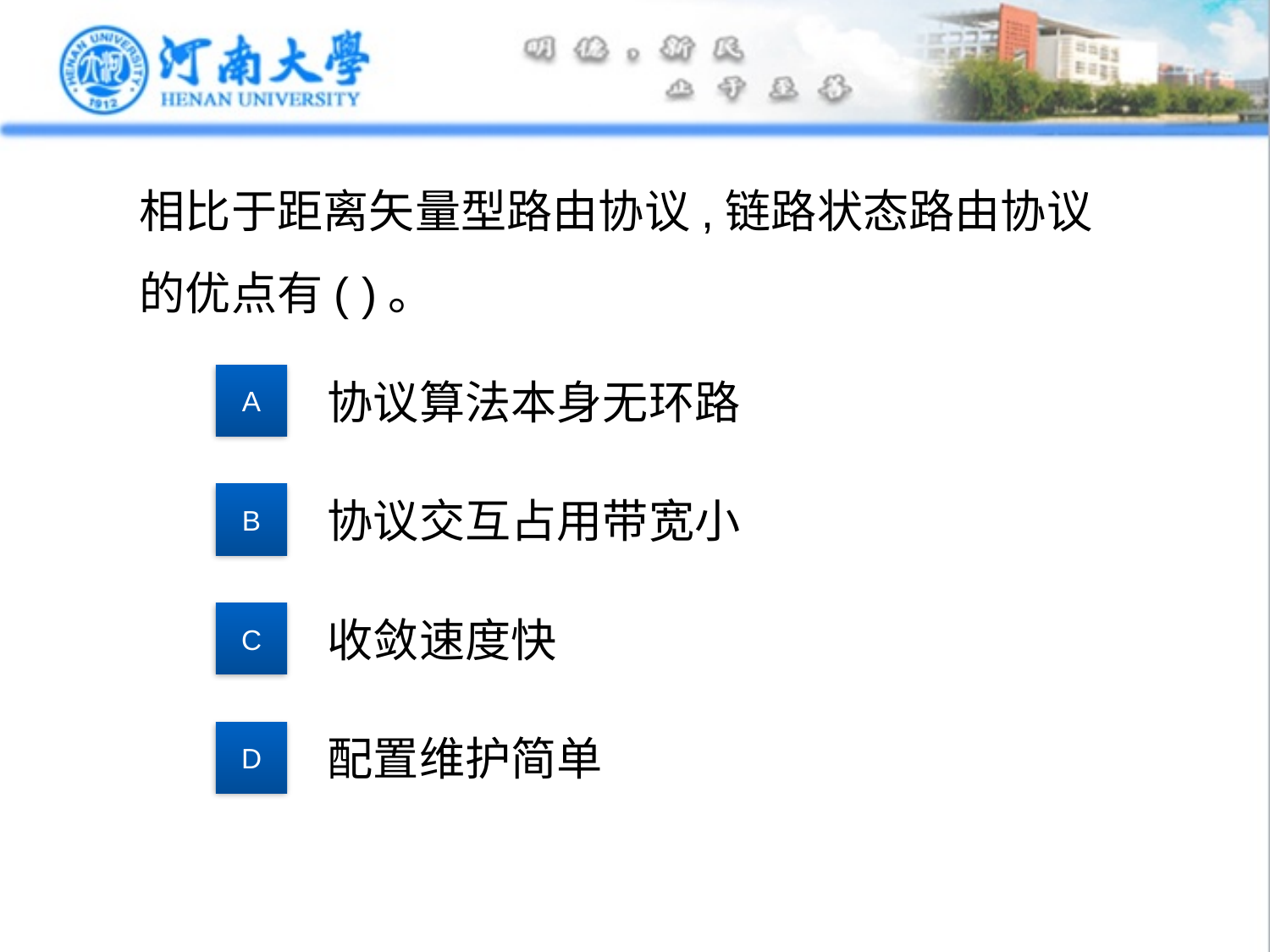

相比于距离矢量型路由协议,链路状态路由协议的优点有( )。
协议算法本身无环路
A
协议交互占用带宽小
B
收敛速度快
C
配置维护简单
D